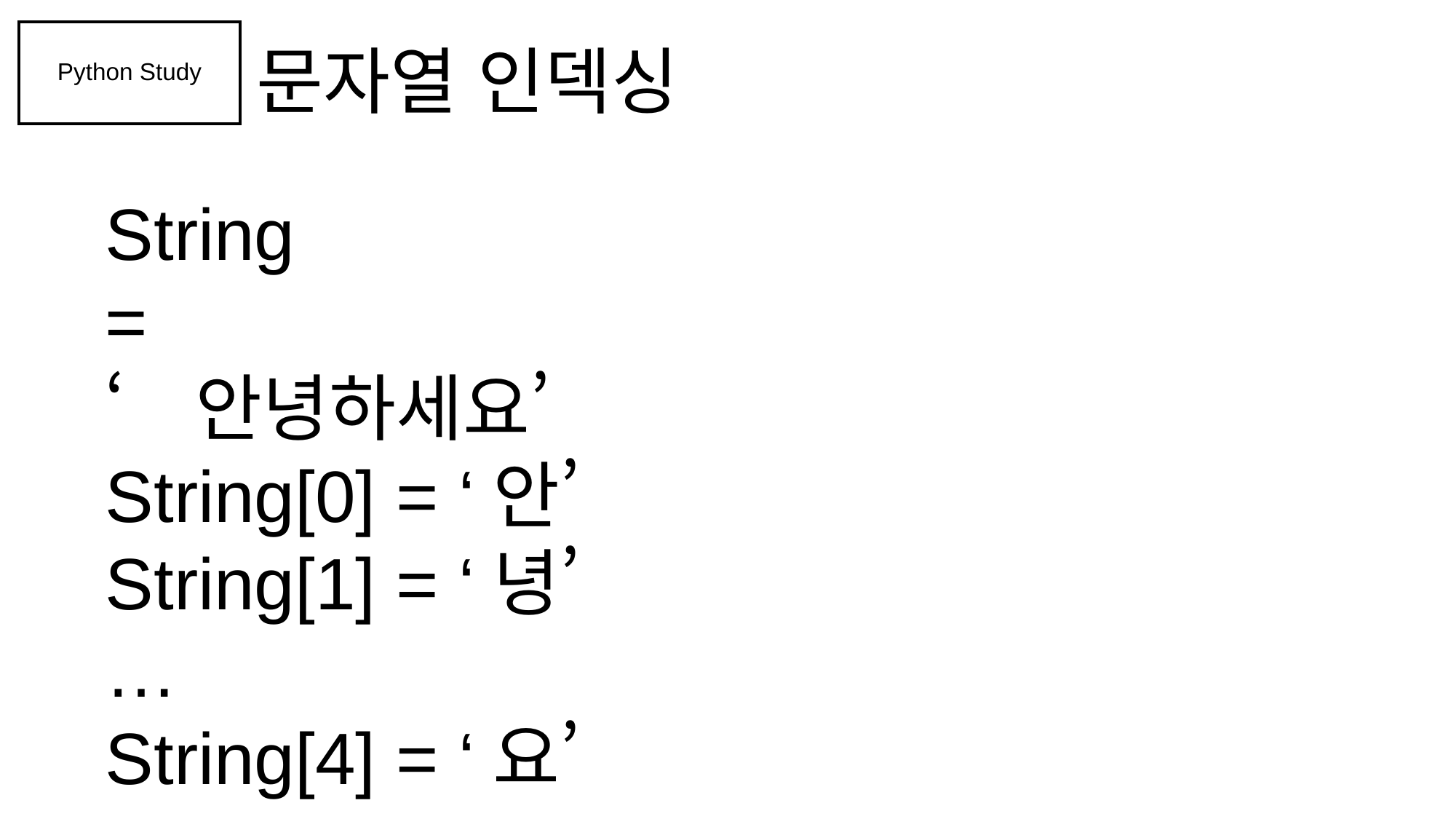

Python Study
문자열 인덱싱
String
=
‘안녕하세요’
String[0] = ‘안’
String[1] = ‘녕’
…
String[4] = ‘요’